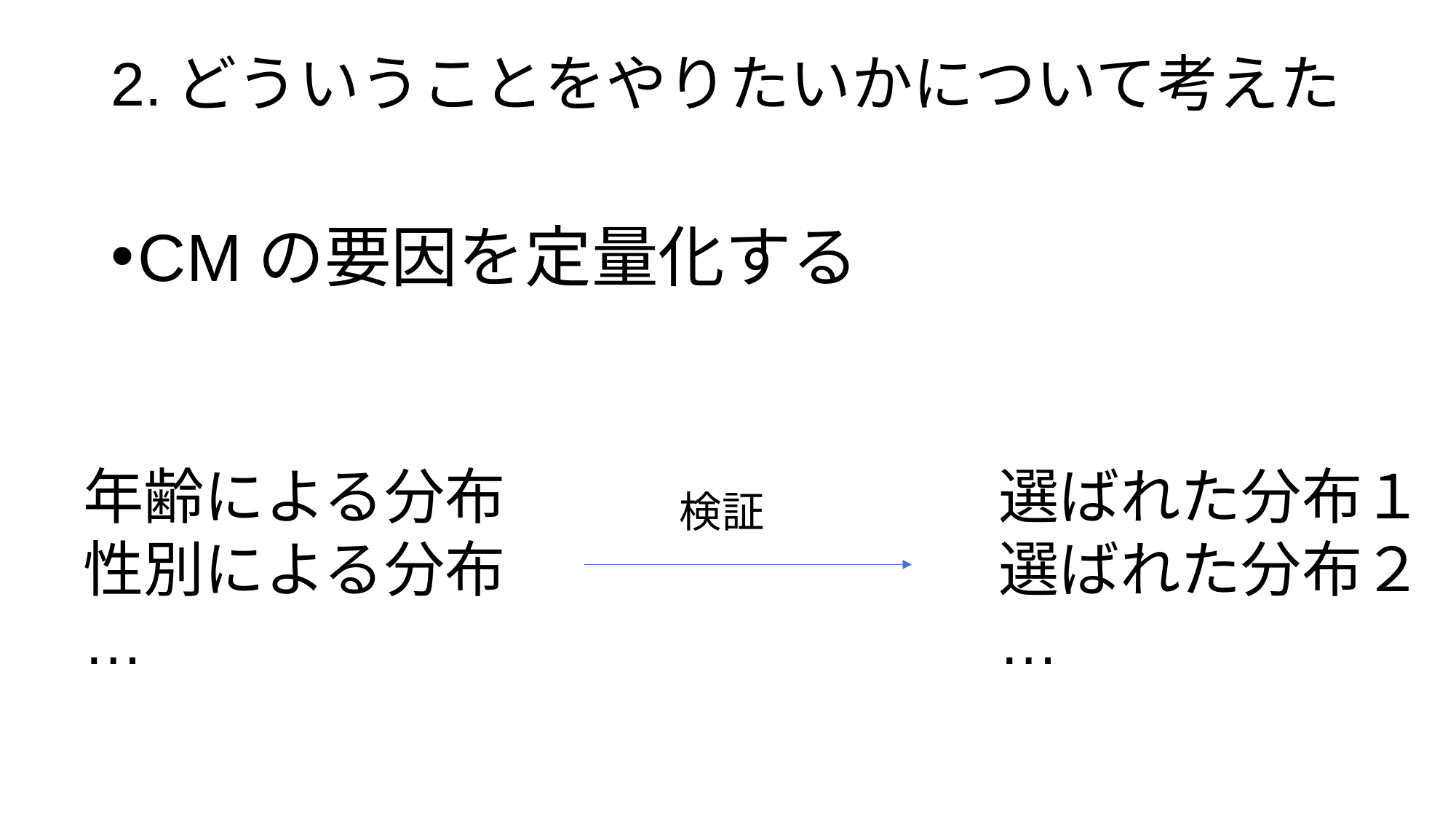

# 2.どういうことをやりたいかについて考えた
CMの要因を定量化する

年齢による分布
性別による分布
…
選ばれた分布１
選ばれた分布２
…
検証